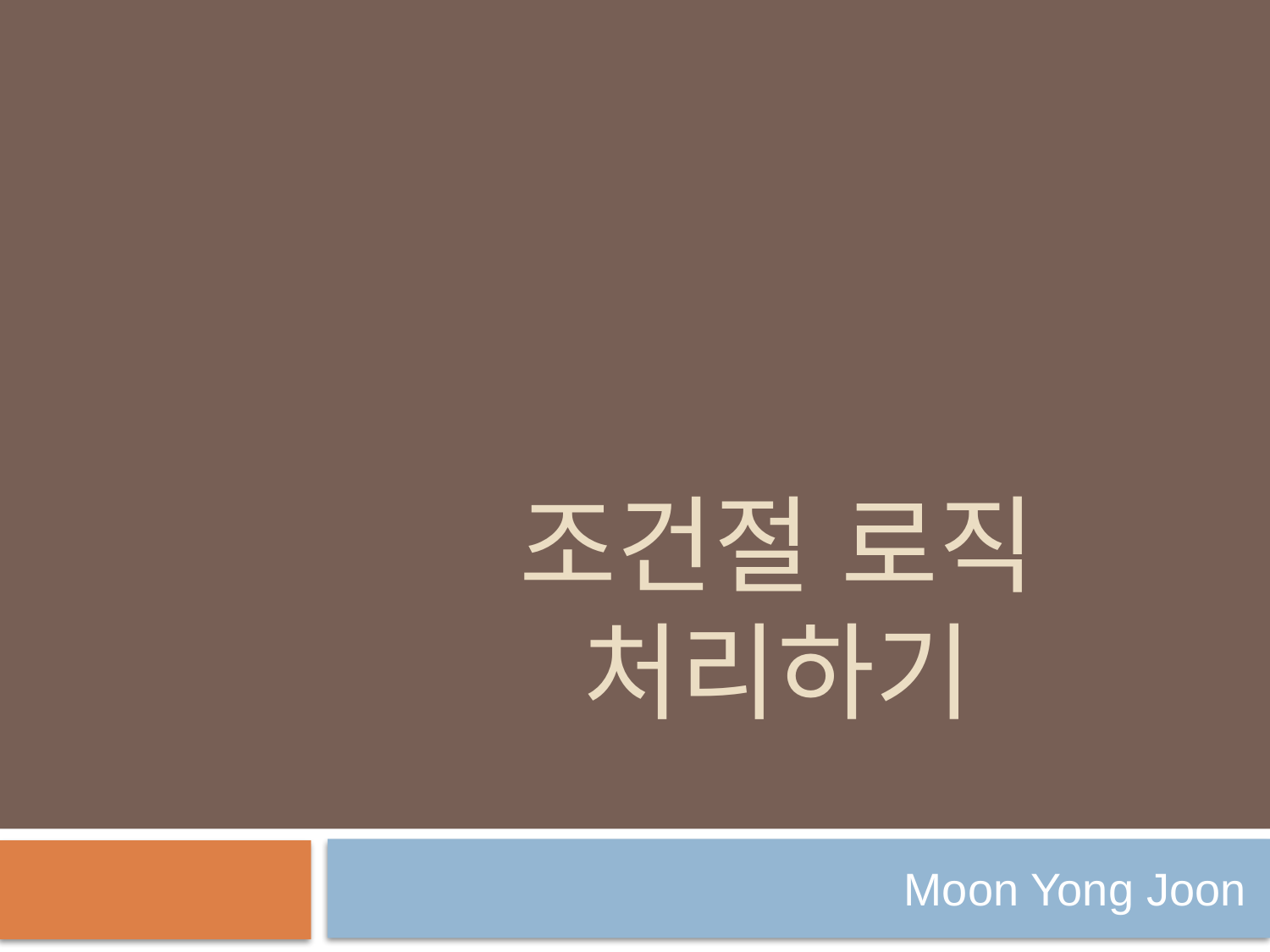

# 조건절 로직 처리하기
Moon Yong Joon